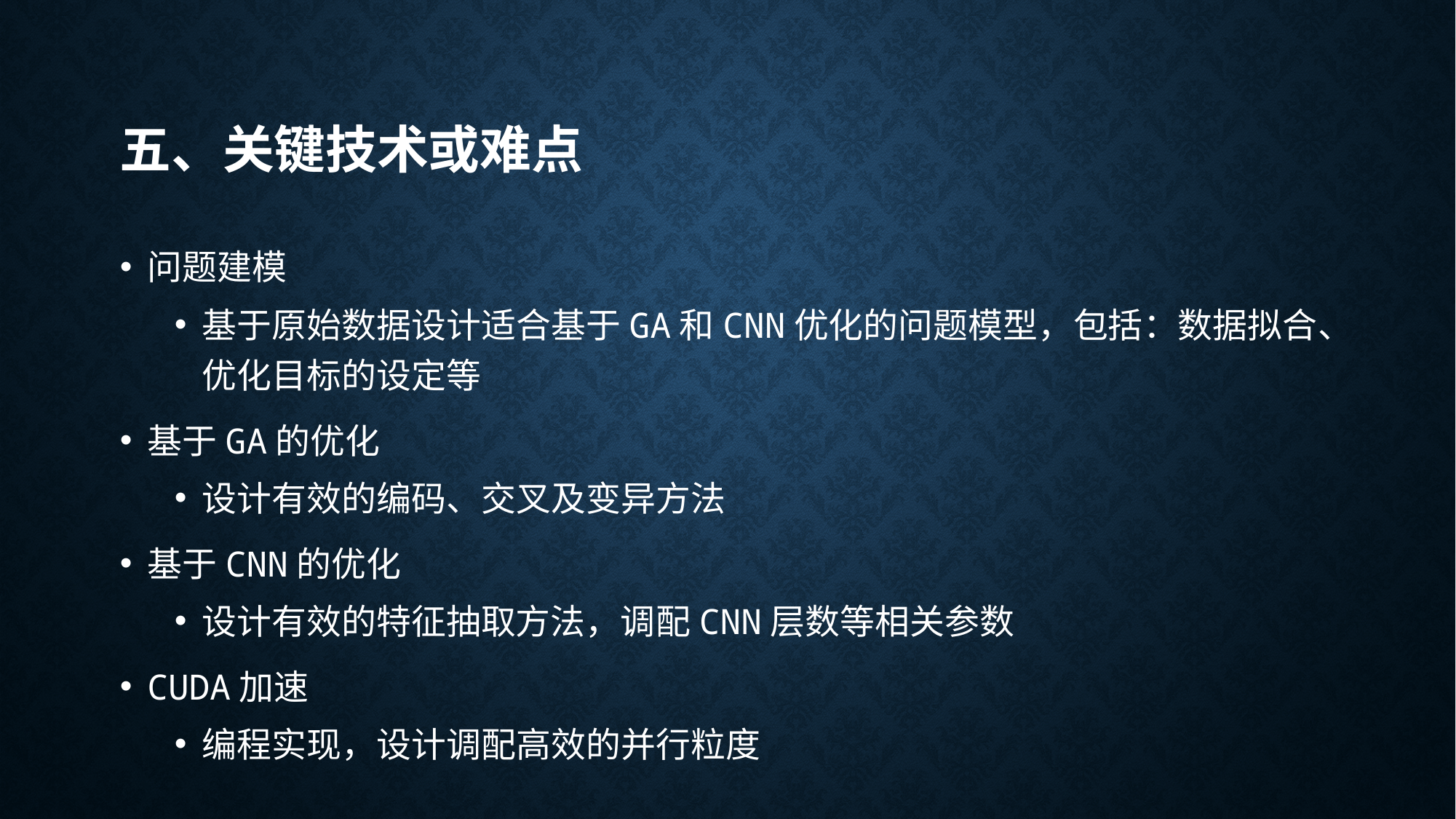

# 五、关键技术或难点
问题建模
基于原始数据设计适合基于GA和CNN优化的问题模型，包括：数据拟合、优化目标的设定等
基于GA的优化
设计有效的编码、交叉及变异方法
基于CNN的优化
设计有效的特征抽取方法，调配CNN层数等相关参数
CUDA加速
编程实现，设计调配高效的并行粒度